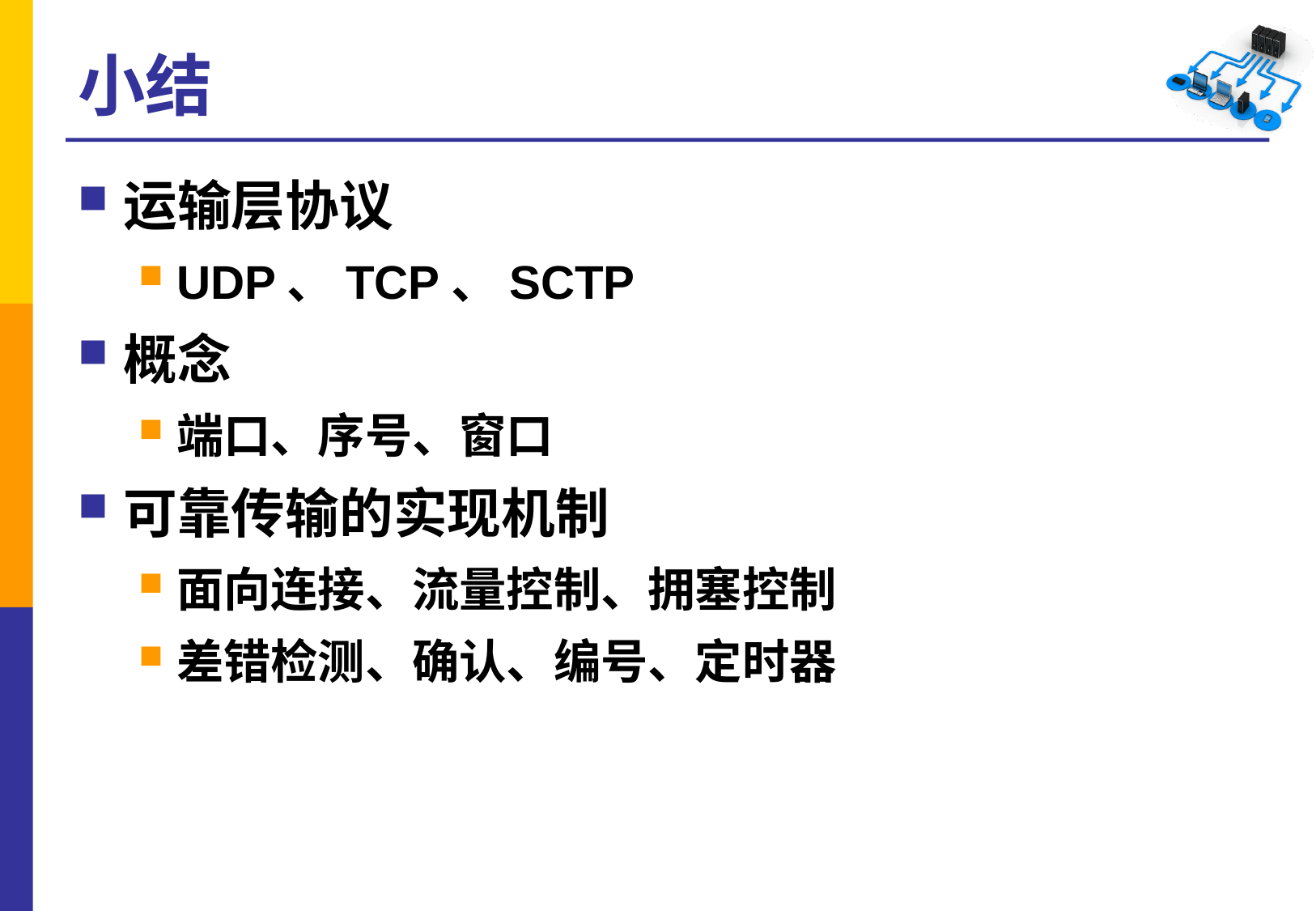

# 小结
运输层协议
UDP、TCP、SCTP
概念
端口、序号、窗口
可靠传输的实现机制
面向连接、流量控制、拥塞控制
差错检测、确认、编号、定时器